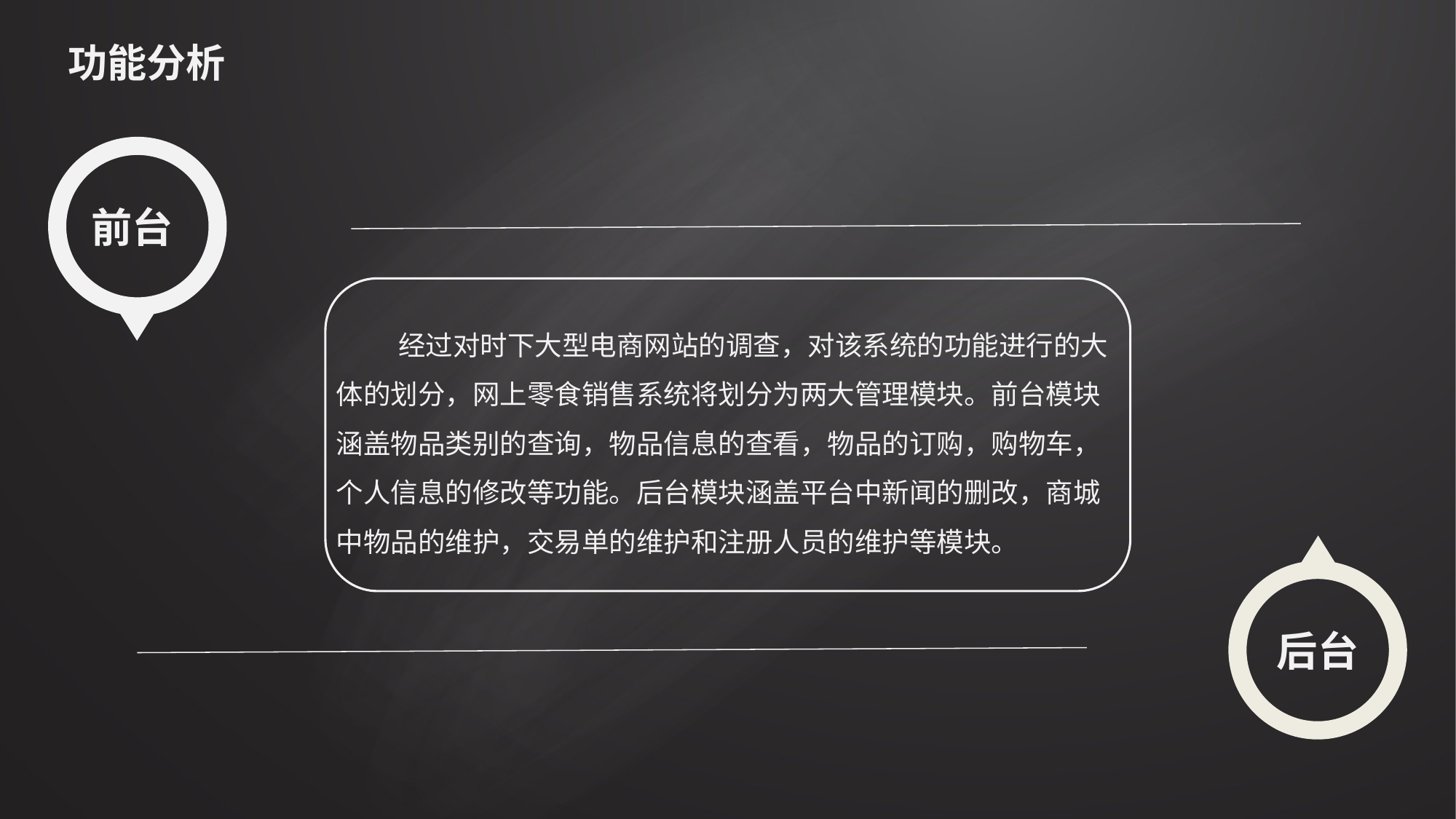

# 功能分析
前台

         经过对时下大型电商网站的调查，对该系统的功能进行的大体的划分，网上零食销售系统将划分为两大管理模块。前台模块涵盖物品类别的查询，物品信息的查看，物品的订购，购物车，个人信息的修改等功能。后台模块涵盖平台中新闻的删改，商城中物品的维护，交易单的维护和注册人员的维护等模块。
后台